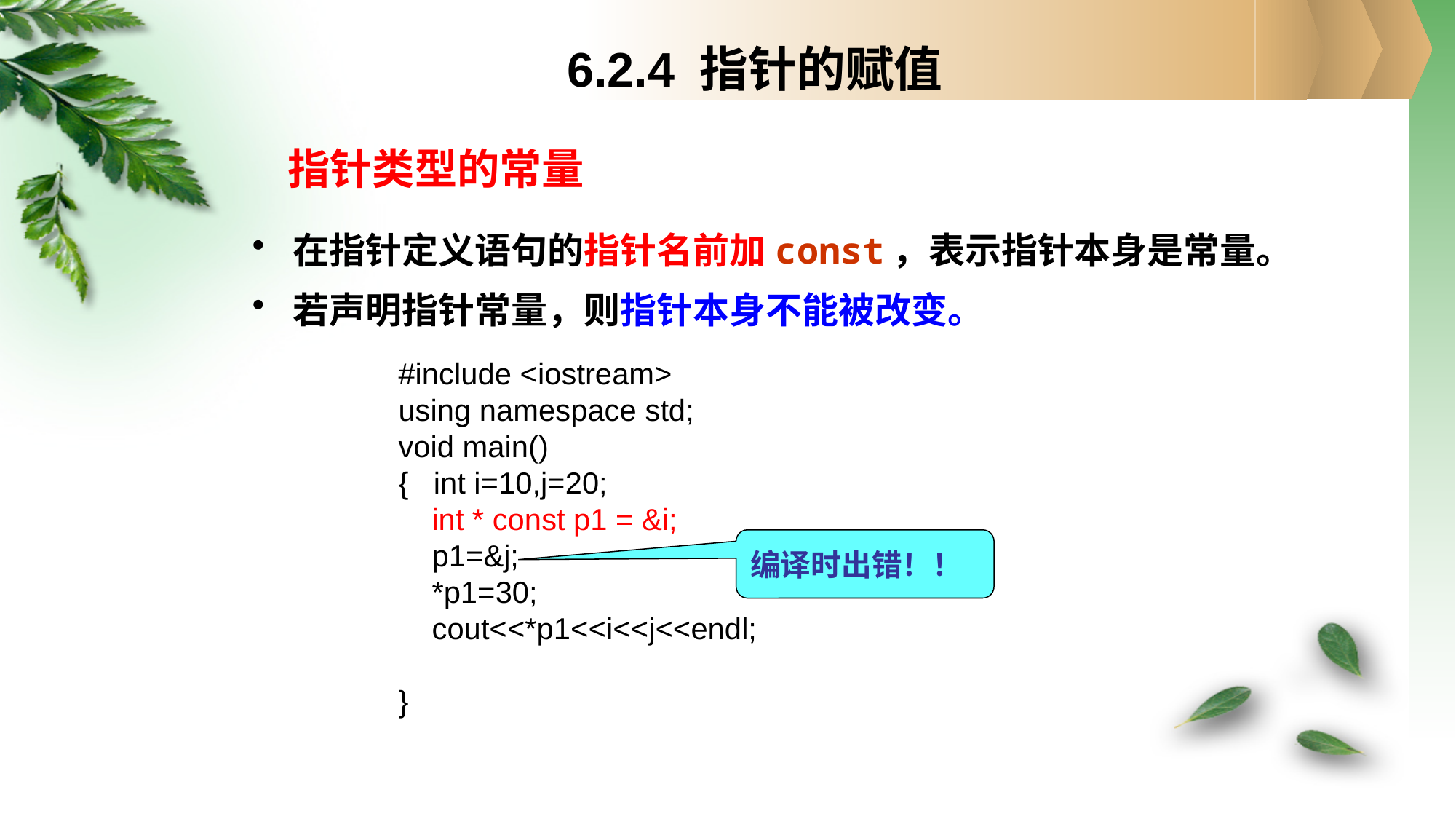

# 6.2.4 指针的赋值
指针类型的常量
在指针定义语句的指针名前加const，表示指针本身是常量。
若声明指针常量，则指针本身不能被改变。
#include <iostream>
using namespace std;
void main()
{   int i=10,j=20;
    int * const p1 = &i;
    p1=&j;
    *p1=30;
    cout<<*p1<<i<<j<<endl;
}
编译时出错！！